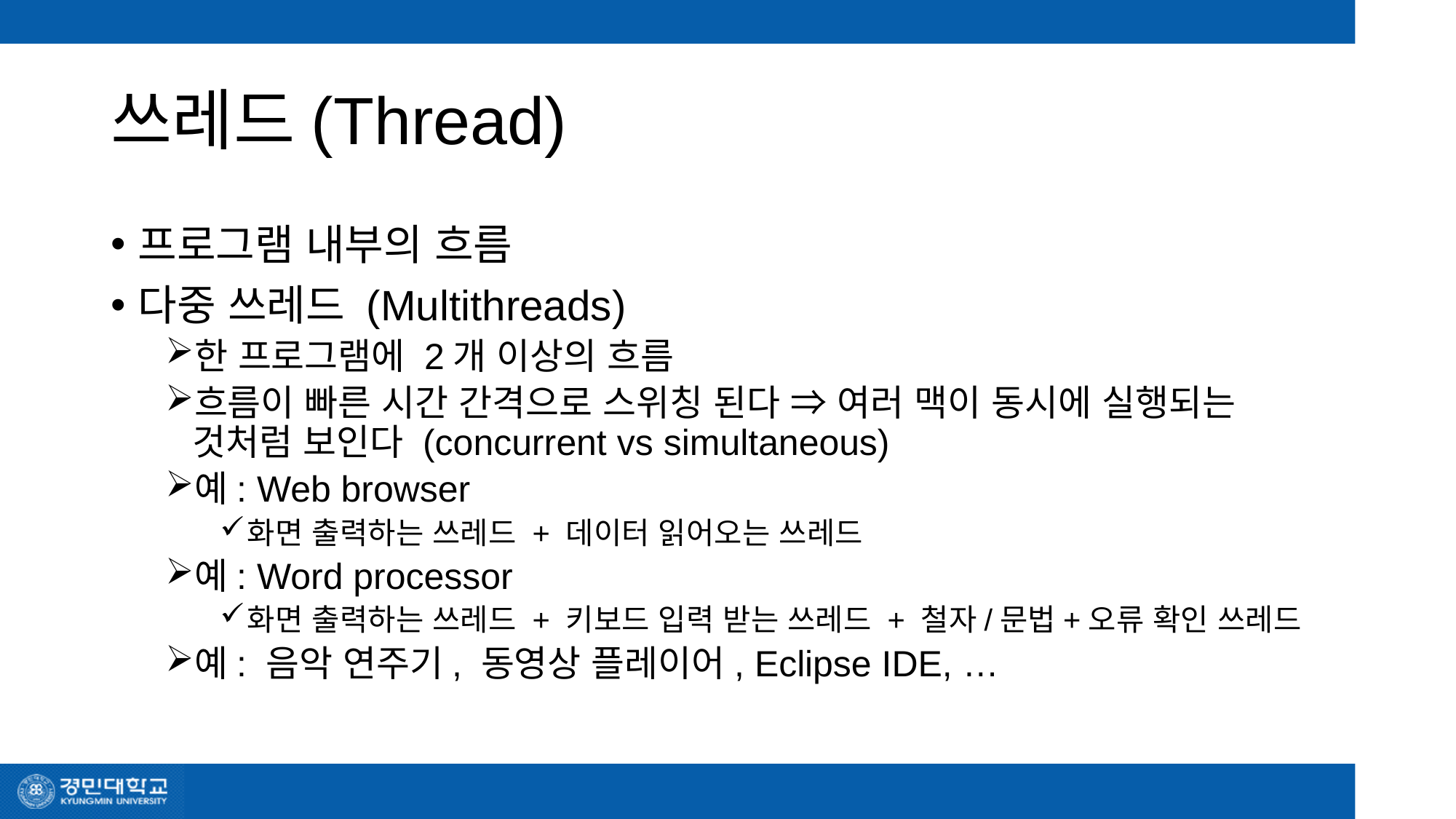

# 쓰레드(Thread)
프로그램 내부의 흐름
다중 쓰레드 (Multithreads)
한 프로그램에 2개 이상의 흐름
흐름이 빠른 시간 간격으로 스위칭 된다 ⇒ 여러 맥이 동시에 실행되는 것처럼 보인다 (concurrent vs simultaneous)
예: Web browser
화면 출력하는 쓰레드 + 데이터 읽어오는 쓰레드
예: Word processor
화면 출력하는 쓰레드 + 키보드 입력 받는 쓰레드 + 철자/문법+오류 확인 쓰레드
예: 음악 연주기, 동영상 플레이어, Eclipse IDE, …